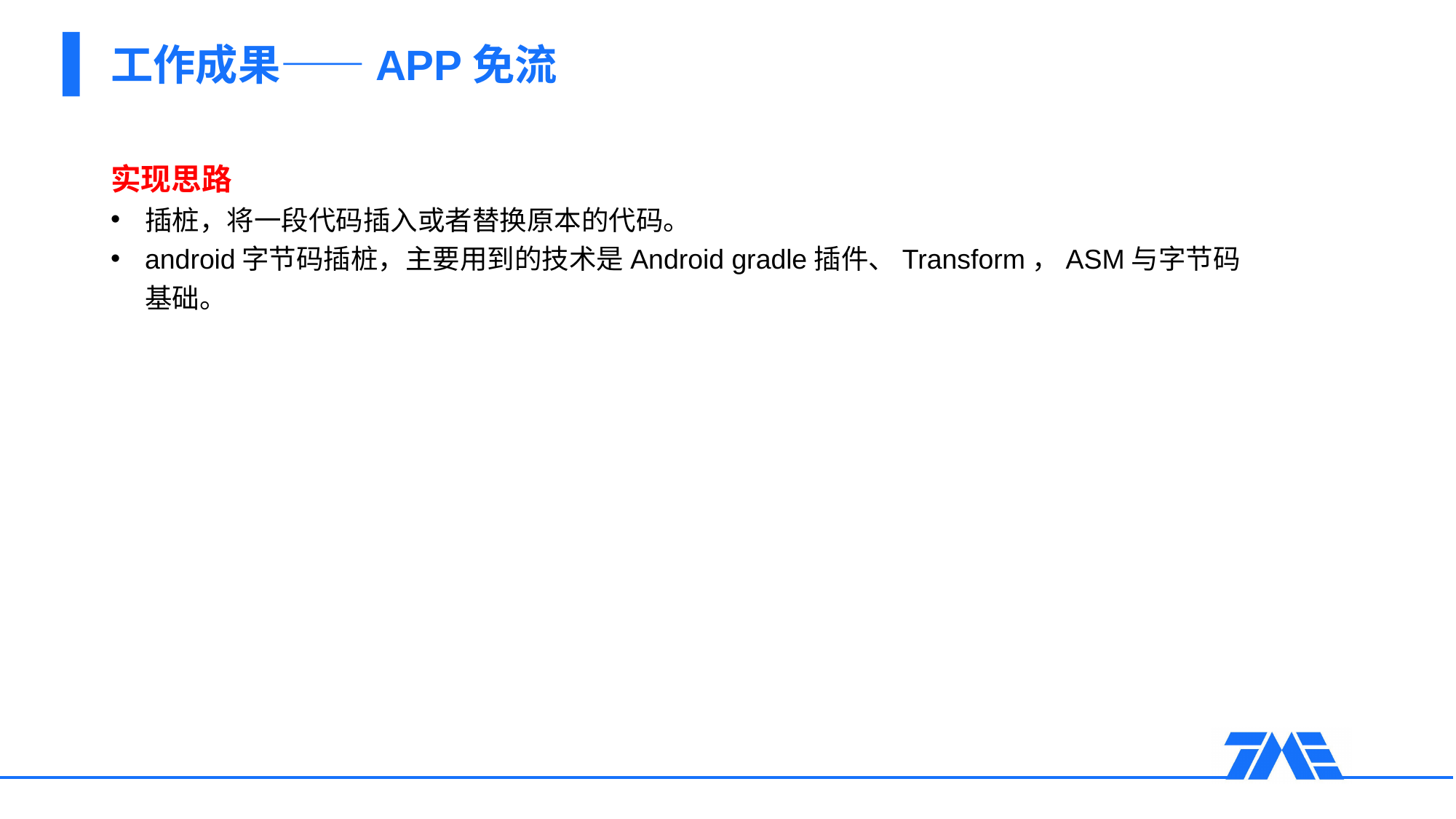

# 工作成果——APP免流
实现思路
插桩，将一段代码插入或者替换原本的代码。
android字节码插桩，主要用到的技术是Android gradle插件、Transform，ASM与字节码基础。